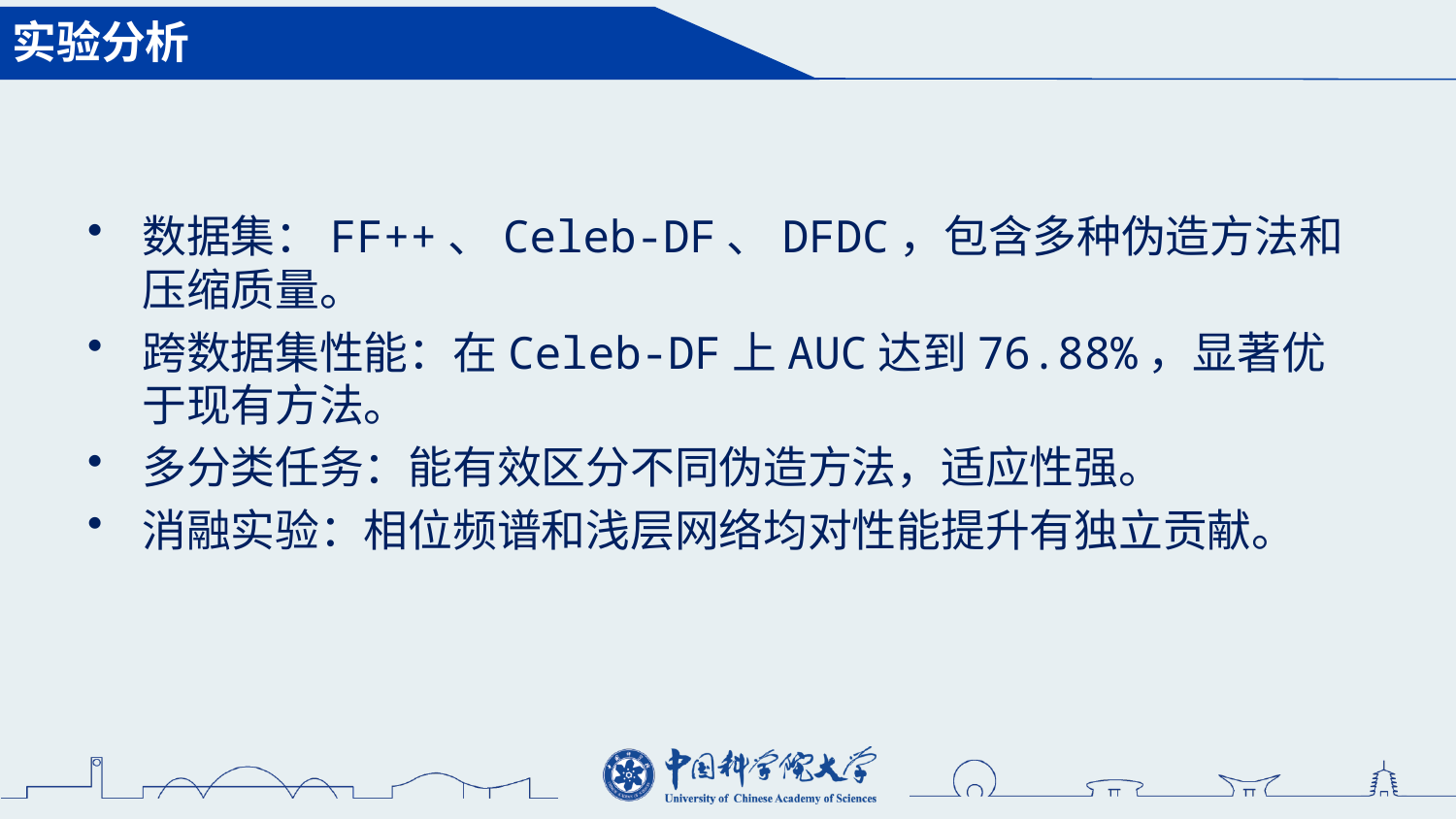

实验分析
#

数据集：FF++、Celeb-DF、DFDC，包含多种伪造方法和压缩质量。
跨数据集性能：在Celeb-DF上AUC达到76.88%，显著优于现有方法。
多分类任务：能有效区分不同伪造方法，适应性强。
消融实验：相位频谱和浅层网络均对性能提升有独立贡献。